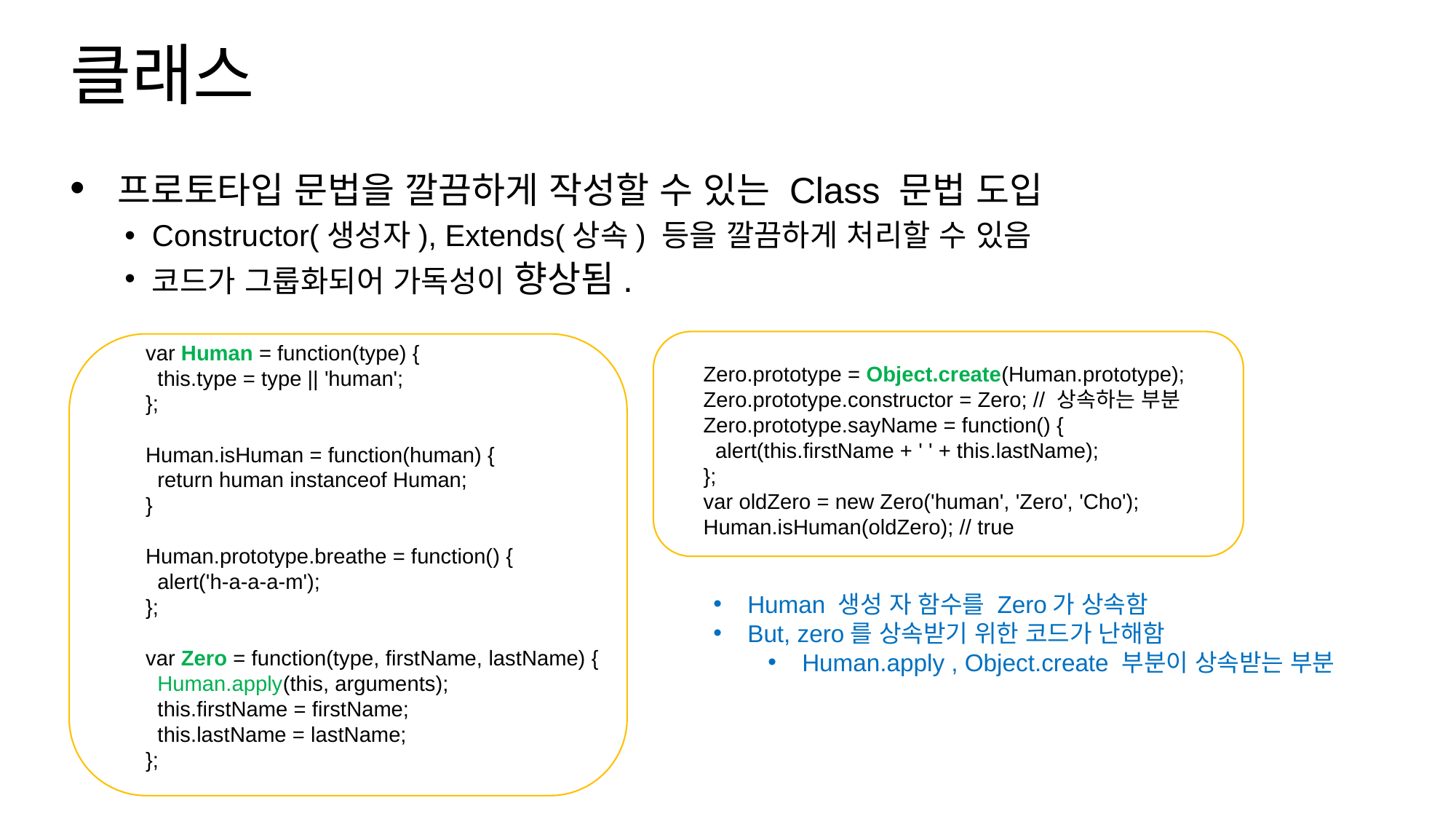

클래스
 프로토타입 문법을 깔끔하게 작성할 수 있는 Class 문법 도입
Constructor(생성자), Extends(상속) 등을 깔끔하게 처리할 수 있음
코드가 그룹화되어 가독성이 향상됨.

var Human = function(type) {
  this.type = type || 'human';
};

Human.isHuman = function(human) {
  return human instanceof Human;
}

Human.prototype.breathe = function() {
  alert('h-a-a-a-m');
};

var Zero = function(type, firstName, lastName) {
  Human.apply(this, arguments);
  this.firstName = firstName;
  this.lastName = lastName;
};
Zero.prototype = Object.create(Human.prototype);
Zero.prototype.constructor = Zero; // 상속하는 부분
Zero.prototype.sayName = function() {
  alert(this.firstName + ' ' + this.lastName);
};
var oldZero = new Zero('human', 'Zero', 'Cho');
Human.isHuman(oldZero); // true
Human 생성 자 함수를 Zero가 상속함
But, zero를 상속받기 위한 코드가 난해함
Human.apply , Object.create 부분이 상속받는 부분